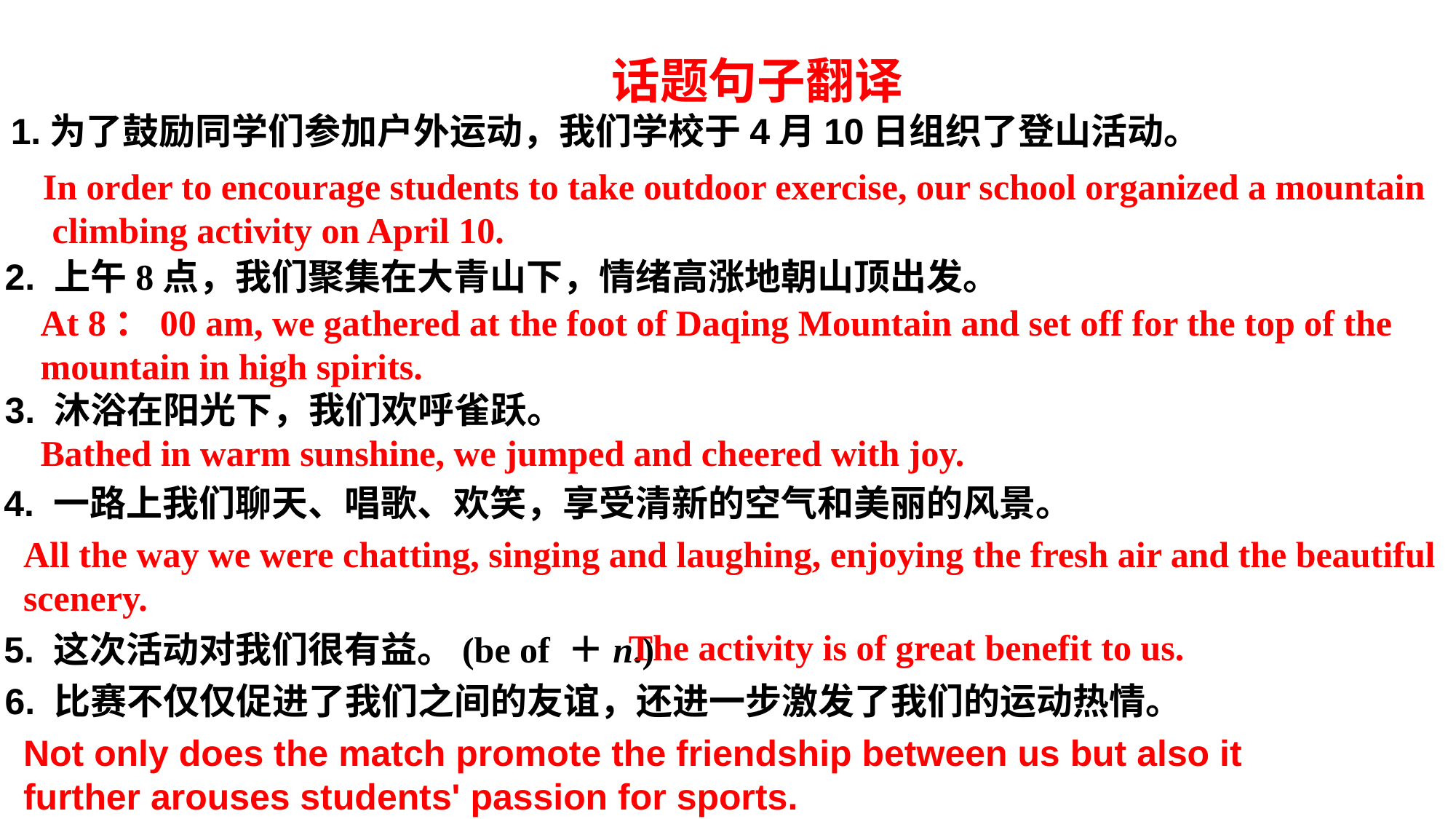

话题句子翻译
1.为了鼓励同学们参加户外运动，我们学校于4月10日组织了登山活动。
In order to encourage students to take outdoor exercise, our school organized a mountain
 climbing activity on April 10.
2. 上午8点，我们聚集在大青山下，情绪高涨地朝山顶出发。
At 8：00 am, we gathered at the foot of Daqing Mountain and set off for the top of the mountain in high spirits.
3. 沐浴在阳光下，我们欢呼雀跃。
Bathed in warm sunshine, we jumped and cheered with joy.
4. 一路上我们聊天、唱歌、欢笑，享受清新的空气和美丽的风景。
All the way we were chatting, singing and laughing, enjoying the fresh air and the beautiful scenery.
 The activity is of great benefit to us.
5. 这次活动对我们很有益。(be of ＋n.)
6. 比赛不仅仅促进了我们之间的友谊，还进一步激发了我们的运动热情。

Not only does the match promote the friendship between us but also it further arouses students' passion for sports.